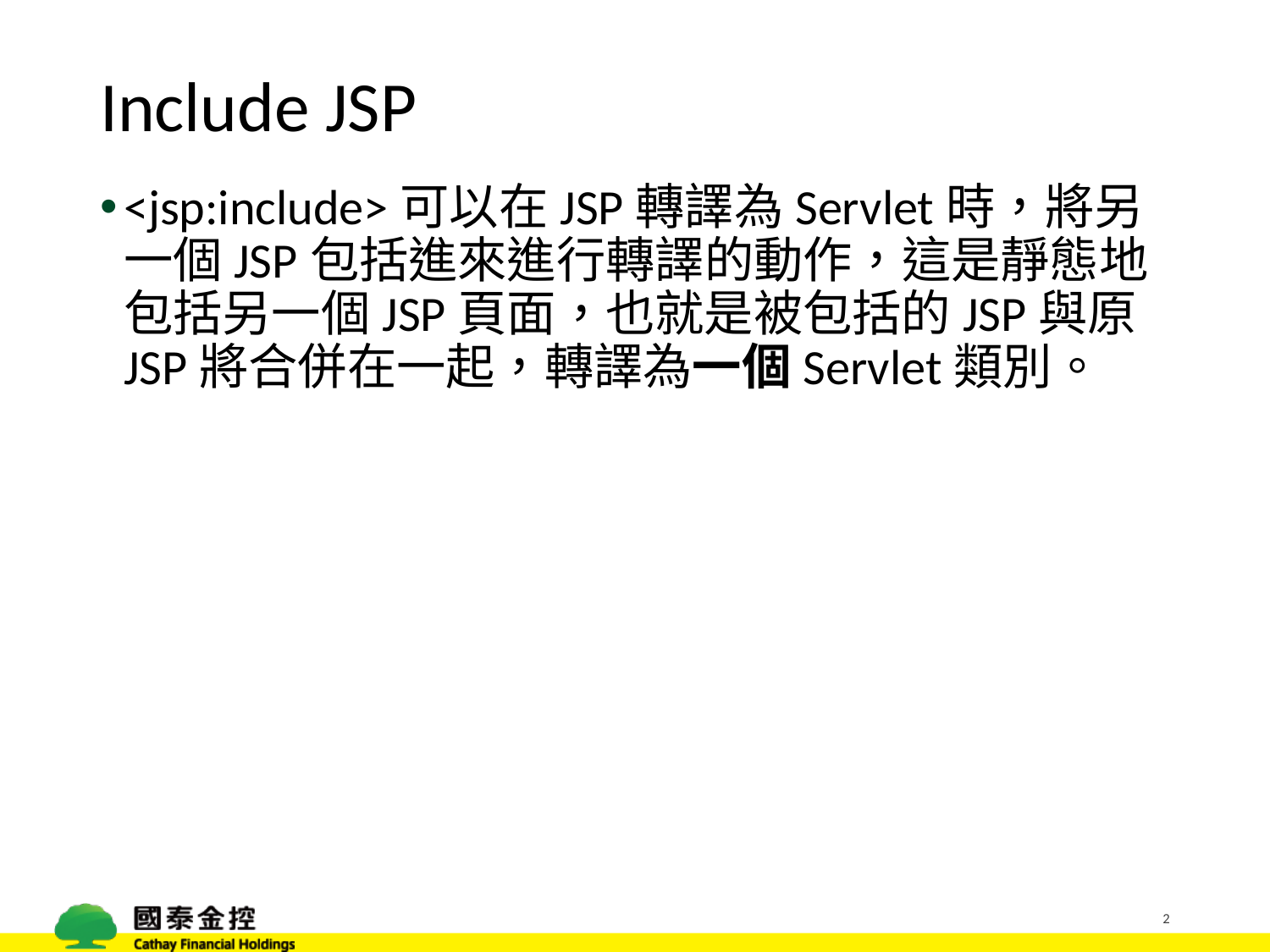

# Include JSP
<jsp:include>可以在JSP轉譯為Servlet時，將另一個JSP包括進來進行轉譯的動作，這是靜態地包括另一個JSP頁面，也就是被包括的JSP與原JSP將合併在一起，轉譯為一個Servlet類別。